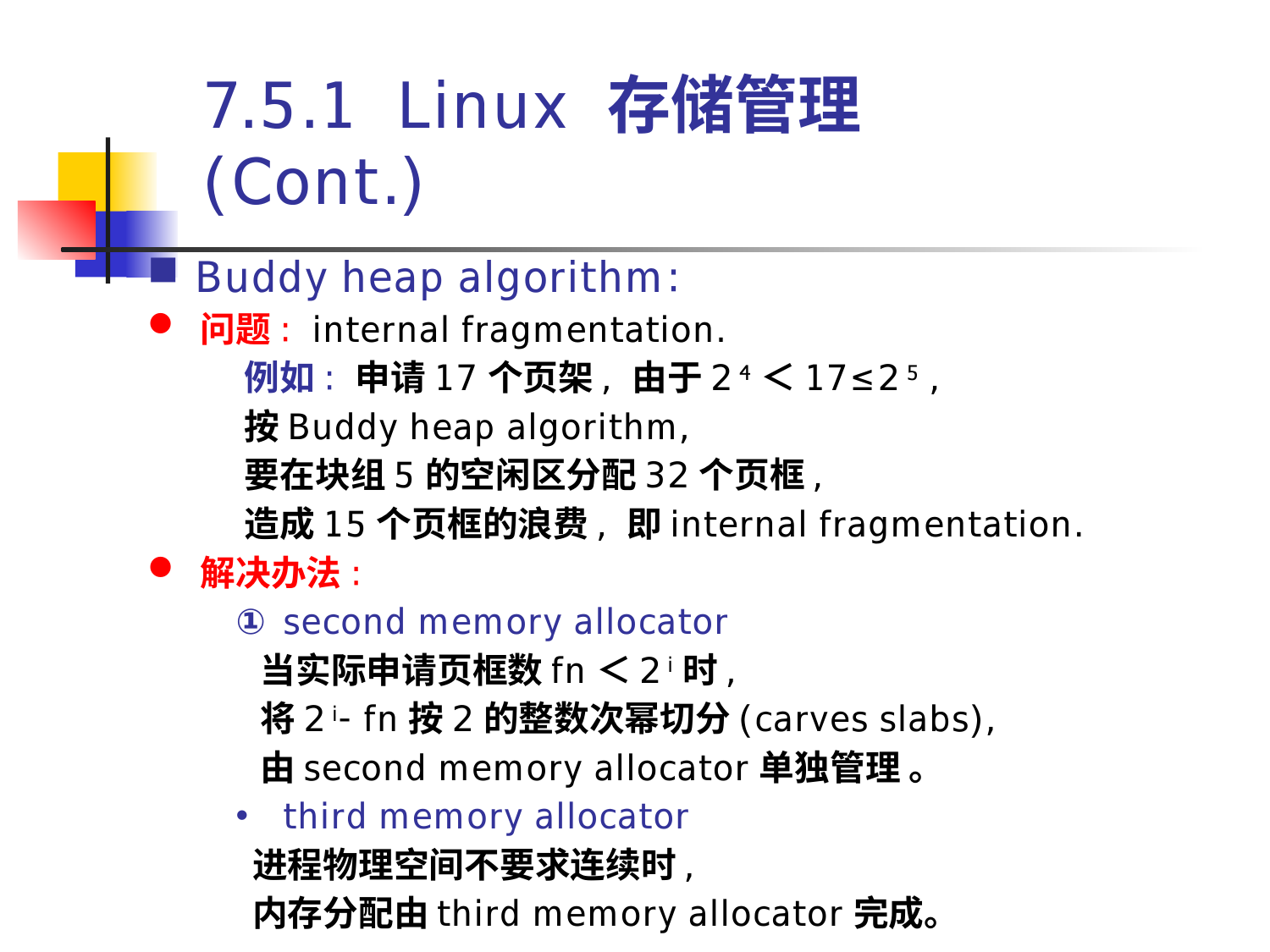

7.5.1  Linux 存储管理(Cont.)
 Buddy heap algorithm:
 问题:  internal fragmentation.
           例如: 申请17个页架, 由于2 4＜17≤2 5 ,
           按Buddy heap algorithm,
           要在块组5的空闲区分配32个页框,
           造成15个页框的浪费, 即internal fragmentation.
 解决办法:
 second memory allocator
             当实际申请页框数fn＜2 i时,
             将2 i- fn按2的整数次幂切分(carves slabs),
             由second memory allocator单独管理 。
 third memory allocator
            进程物理空间不要求连续时,
            内存分配由third memory allocator完成。